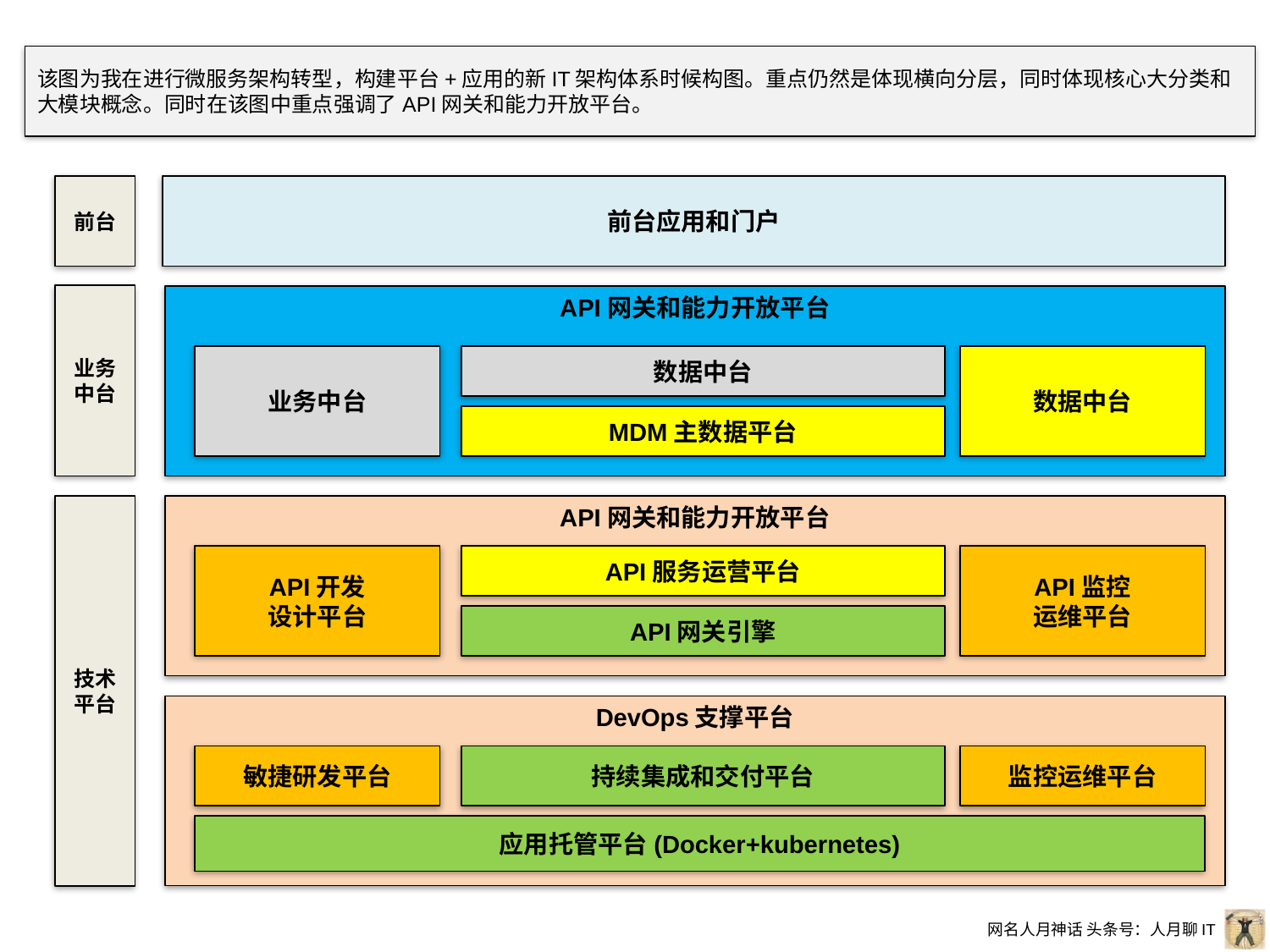

该图为我在进行微服务架构转型，构建平台+应用的新IT架构体系时候构图。重点仍然是体现横向分层，同时体现核心大分类和大模块概念。同时在该图中重点强调了API网关和能力开放平台。
前台
前台应用和门户
业务中台
API网关和能力开放平台
业务中台
数据中台
数据中台
MDM主数据平台
技术平台
API网关和能力开放平台
API开发
设计平台
API服务运营平台
API监控
运维平台
API网关引擎
DevOps支撑平台
敏捷研发平台
持续集成和交付平台
监控运维平台
应用托管平台(Docker+kubernetes)